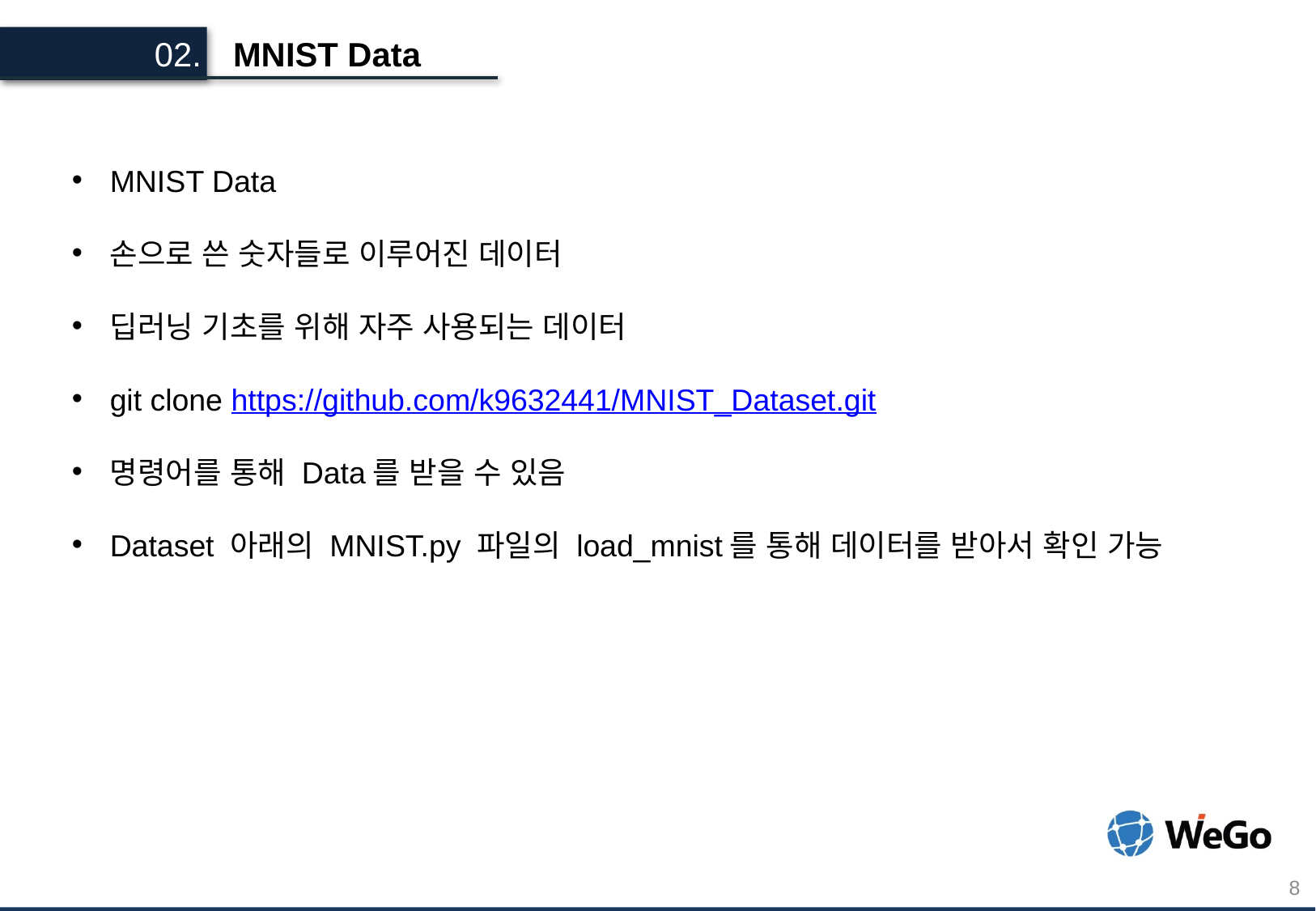

MNIST Data

02.
MNIST Data
손으로 쓴 숫자들로 이루어진 데이터
딥러닝 기초를 위해 자주 사용되는 데이터
git clone https://github.com/k9632441/MNIST_Dataset.git
명령어를 통해 Data를 받을 수 있음
Dataset 아래의 MNIST.py 파일의 load_mnist를 통해 데이터를 받아서 확인 가능
8